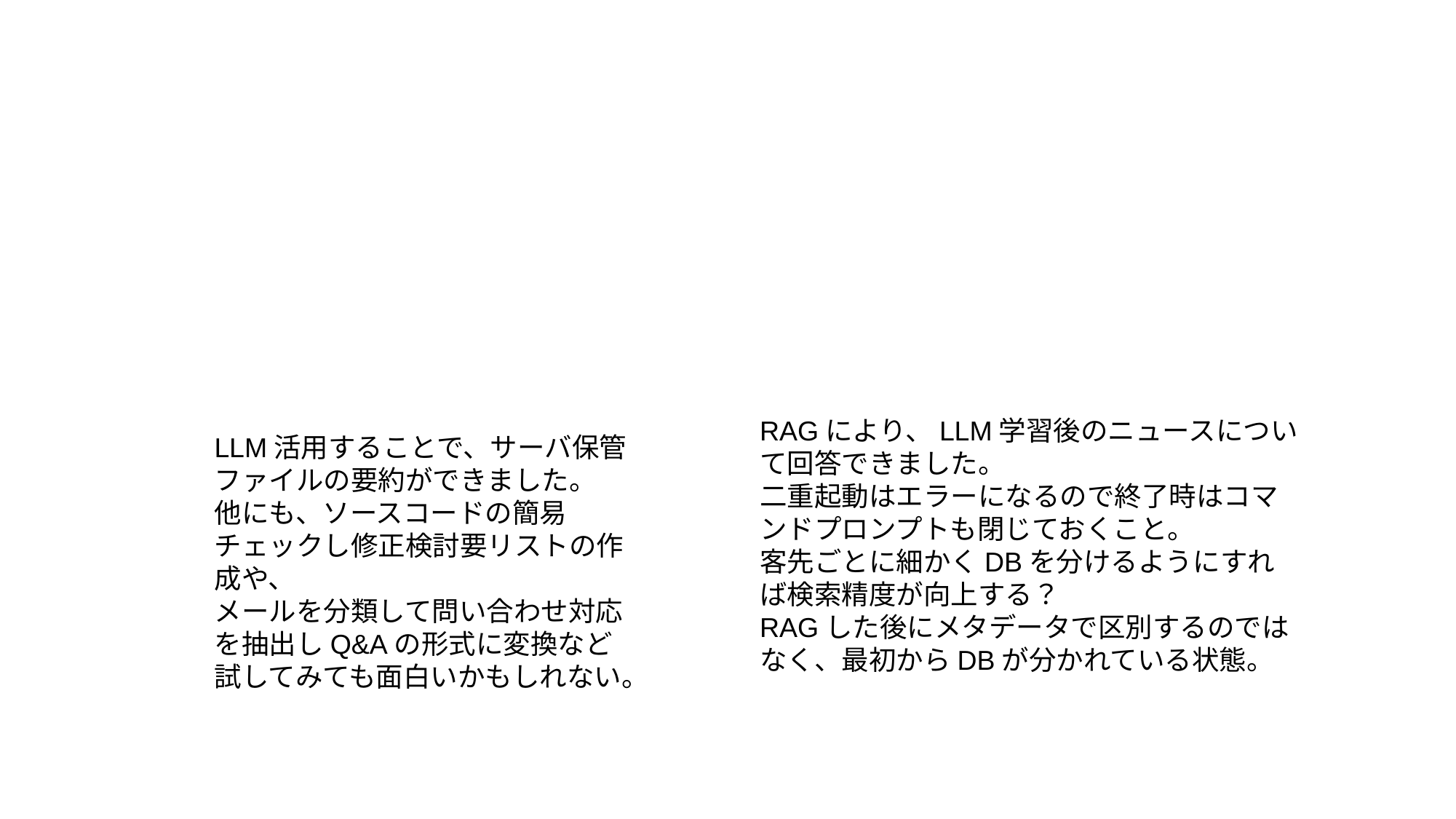

RAGにより、LLM学習後のニュースについて回答できました。
二重起動はエラーになるので終了時はコマンドプロンプトも閉じておくこと。
客先ごとに細かくDBを分けるようにすれば検索精度が向上する？
RAGした後にメタデータで区別するのではなく、最初からDBが分かれている状態。

LLM活用することで、サーバ保管ファイルの要約ができました。
他にも、ソースコードの簡易チェックし修正検討要リストの作成や、
メールを分類して問い合わせ対応を抽出しQ&Aの形式に変換など
試してみても面白いかもしれない。